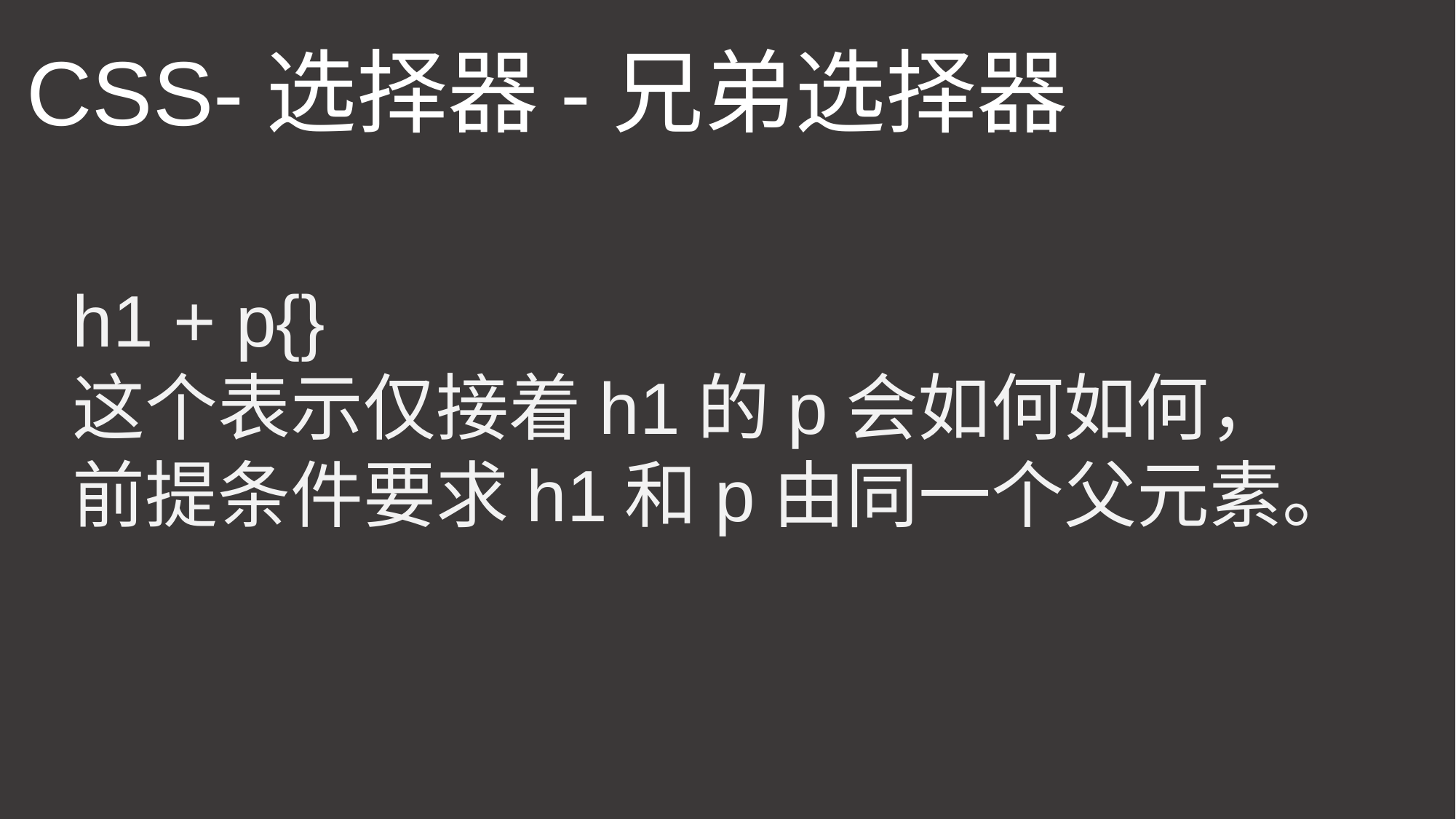

CSS-选择器-兄弟选择器
h1 + p{}
这个表示仅接着h1的p会如何如何，前提条件要求h1和p由同一个父元素。